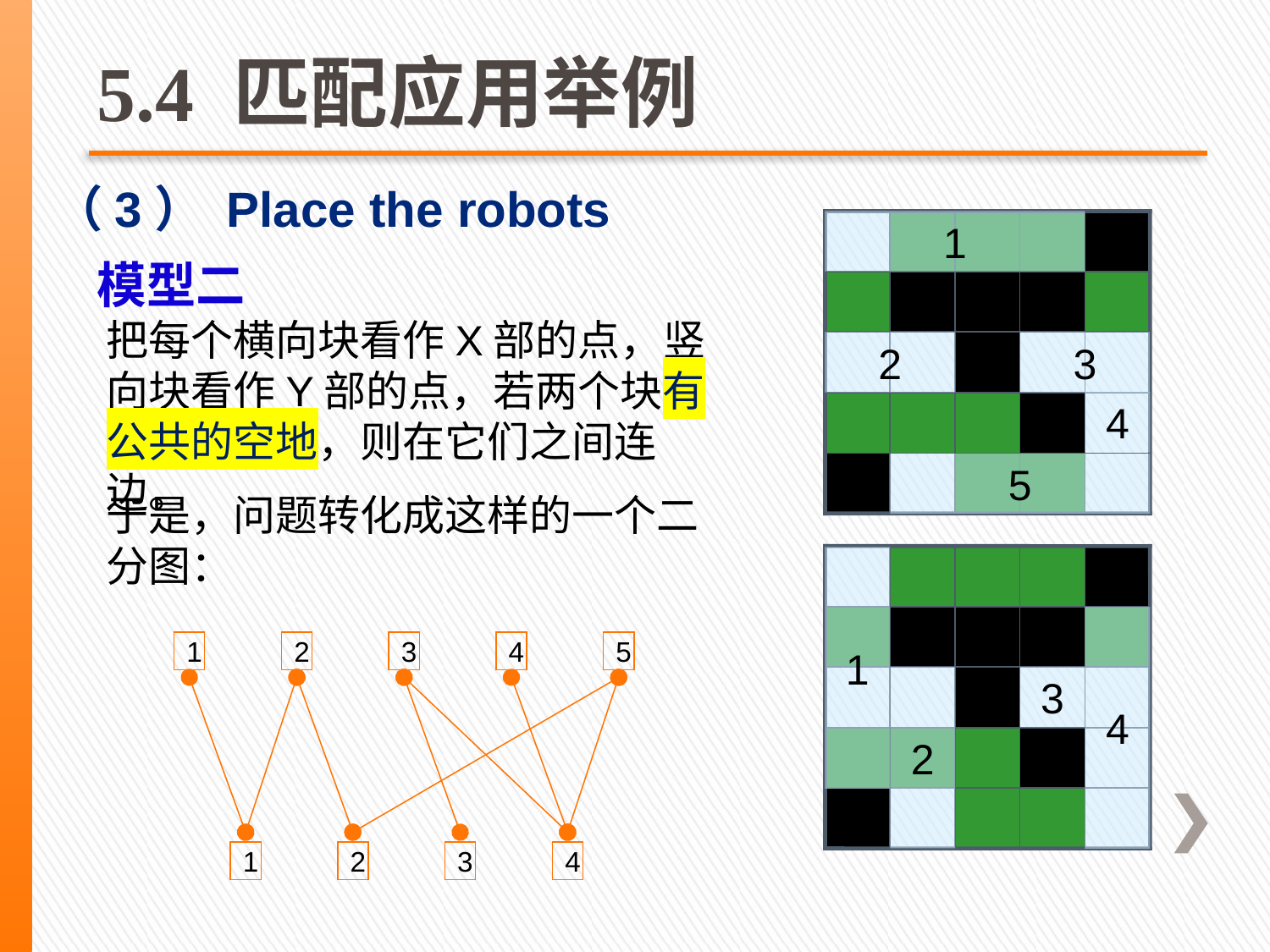

# 5.4 匹配应用举例
（3） Place the robots

1
模型二
把每个横向块看作X部的点，竖向块看作Y部的点，若两个块有公共的空地，则在它们之间连边。
2
3
4
5
于是，问题转化成这样的一个二分图：

1
4
2
3
1
2
3
4
5

1
2
3
4